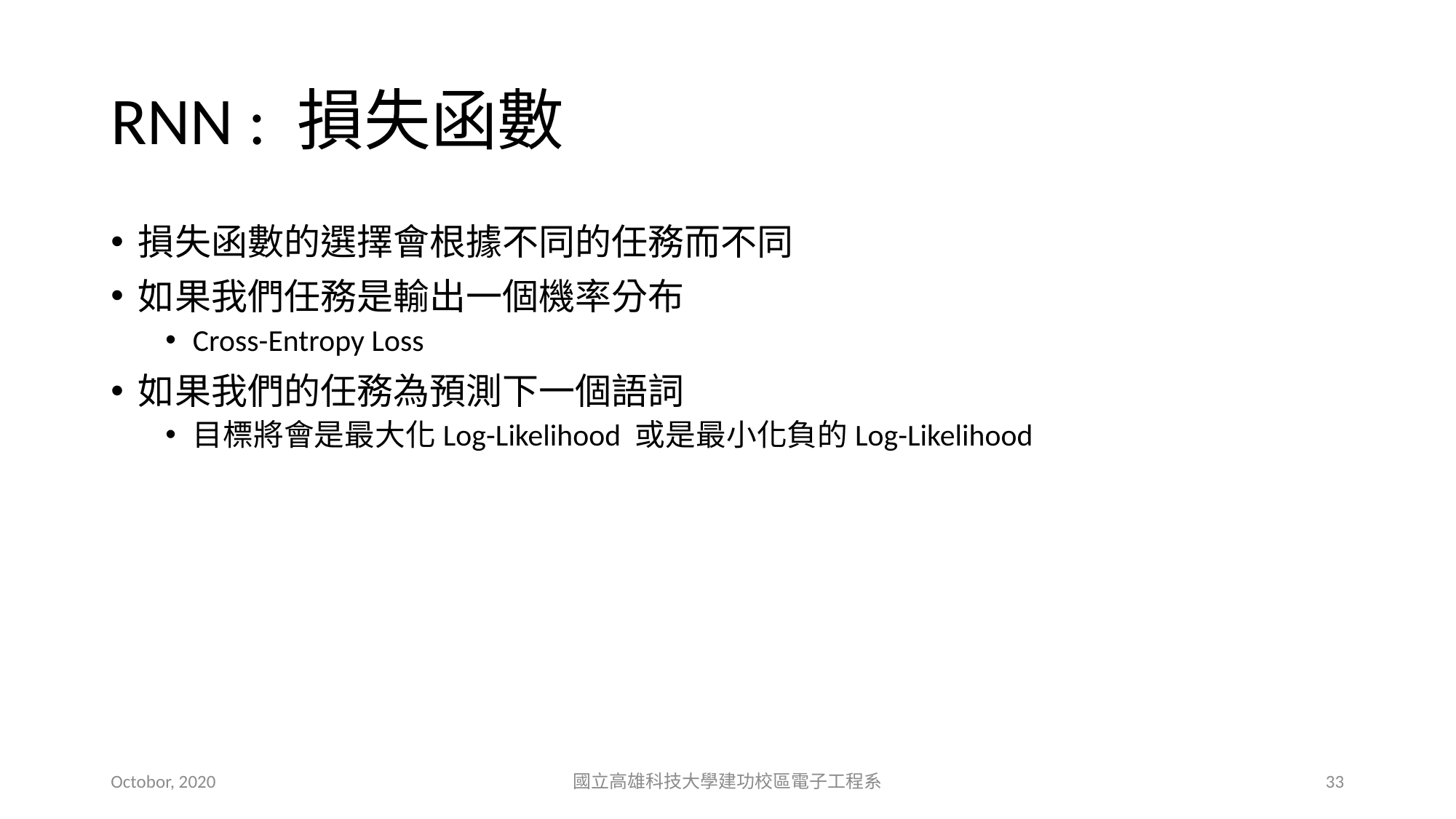

# RNN : 損失函數
損失函數的選擇會根據不同的任務而不同
如果我們任務是輸出一個機率分布
Cross-Entropy Loss
如果我們的任務為預測下一個語詞
目標將會是最大化Log-Likelihood 或是最小化負的Log-Likelihood
Octobor, 2020
國立高雄科技大學建功校區電子工程系
33